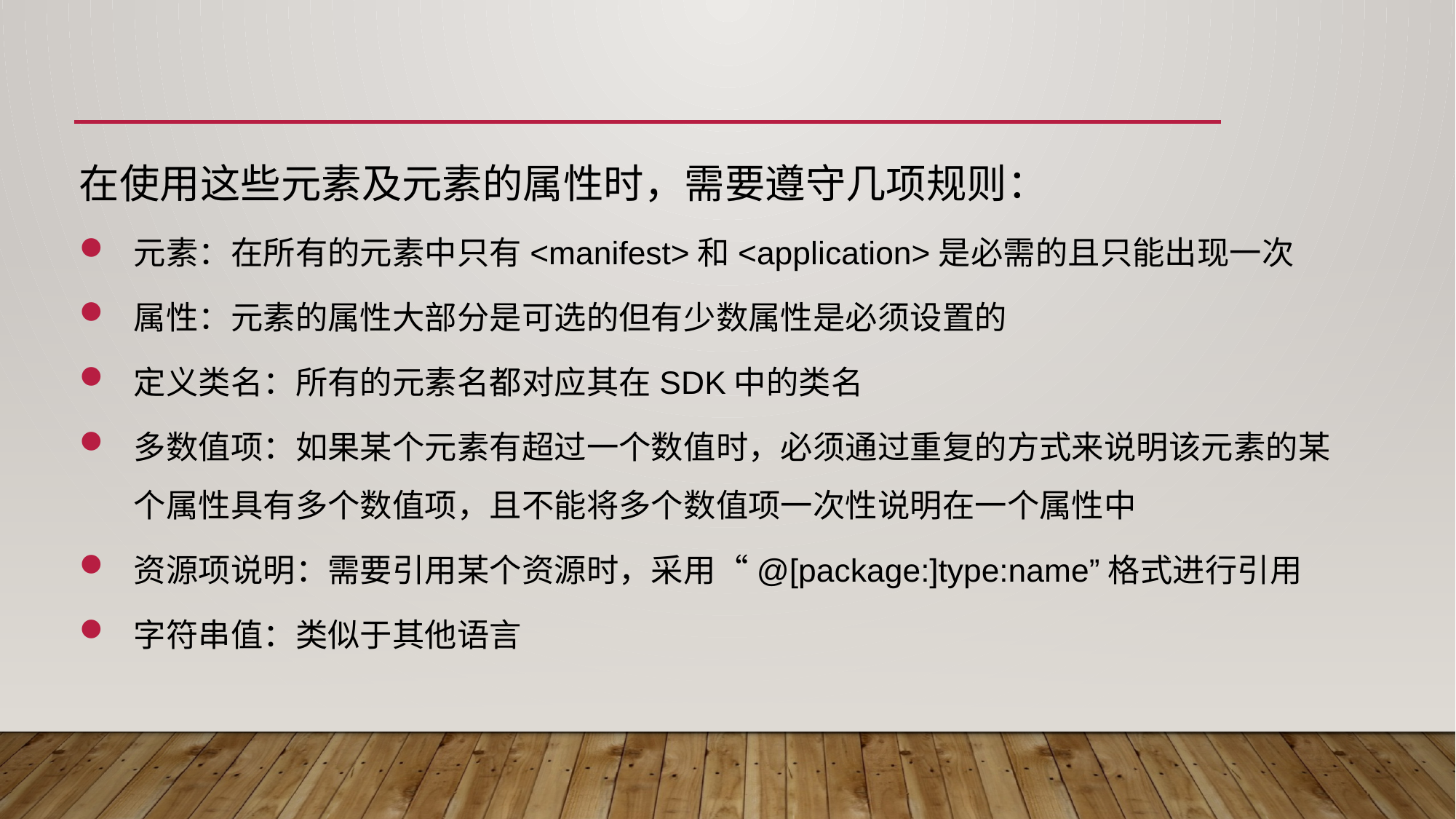

#
在使用这些元素及元素的属性时，需要遵守几项规则：
元素：在所有的元素中只有<manifest>和<application>是必需的且只能出现一次
属性：元素的属性大部分是可选的但有少数属性是必须设置的
定义类名：所有的元素名都对应其在SDK中的类名
多数值项：如果某个元素有超过一个数值时，必须通过重复的方式来说明该元素的某个属性具有多个数值项，且不能将多个数值项一次性说明在一个属性中
资源项说明：需要引用某个资源时，采用“@[package:]type:name”格式进行引用
字符串值：类似于其他语言